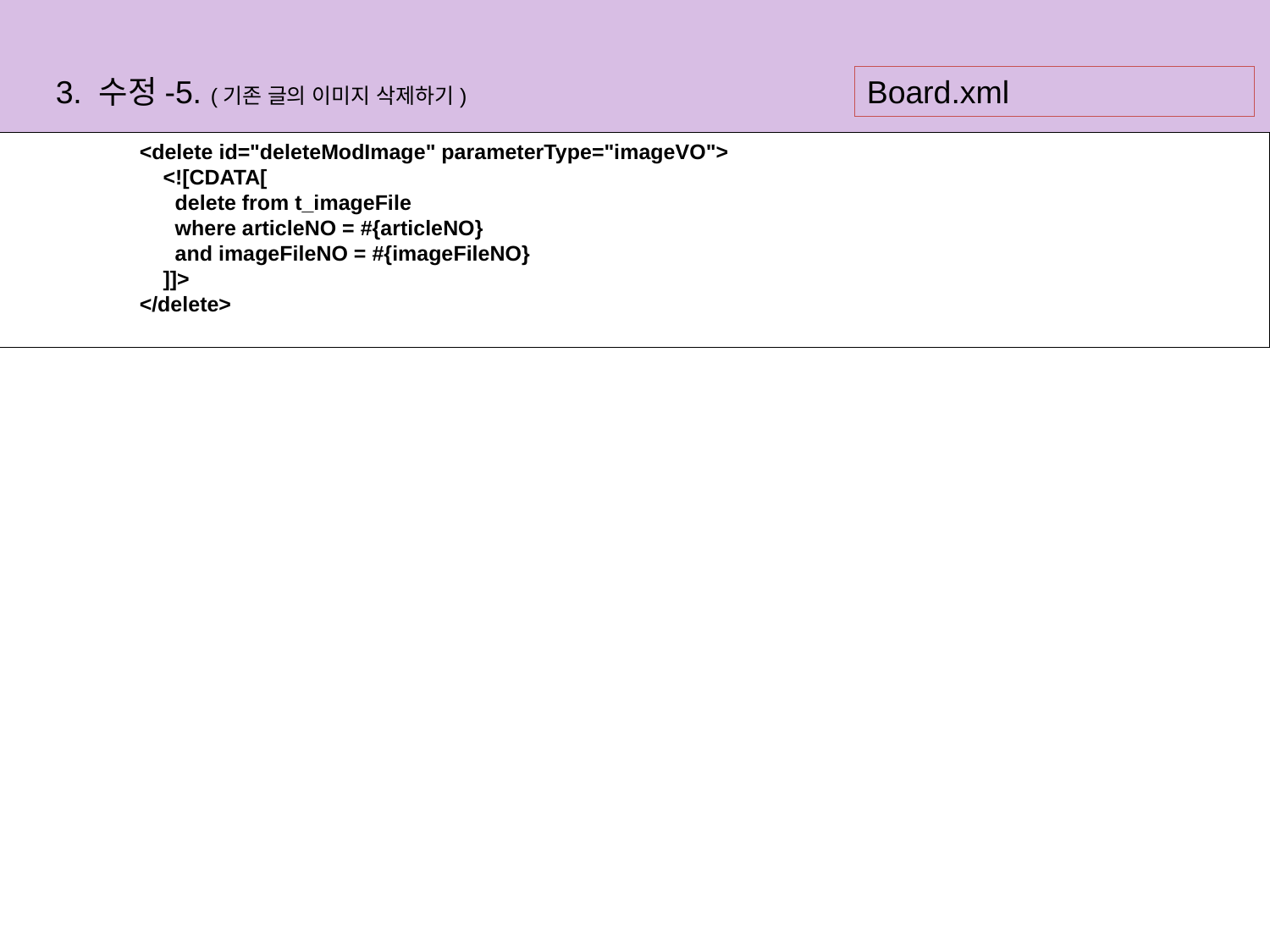

Board.xml
3. 수정-5. (기존 글의 이미지 삭제하기)
	<delete id="deleteModImage" parameterType="imageVO">
	    <![CDATA[
	      delete from t_imageFile
	      where articleNO = #{articleNO}
	      and imageFileNO = #{imageFileNO}
	    ]]>
	</delete>